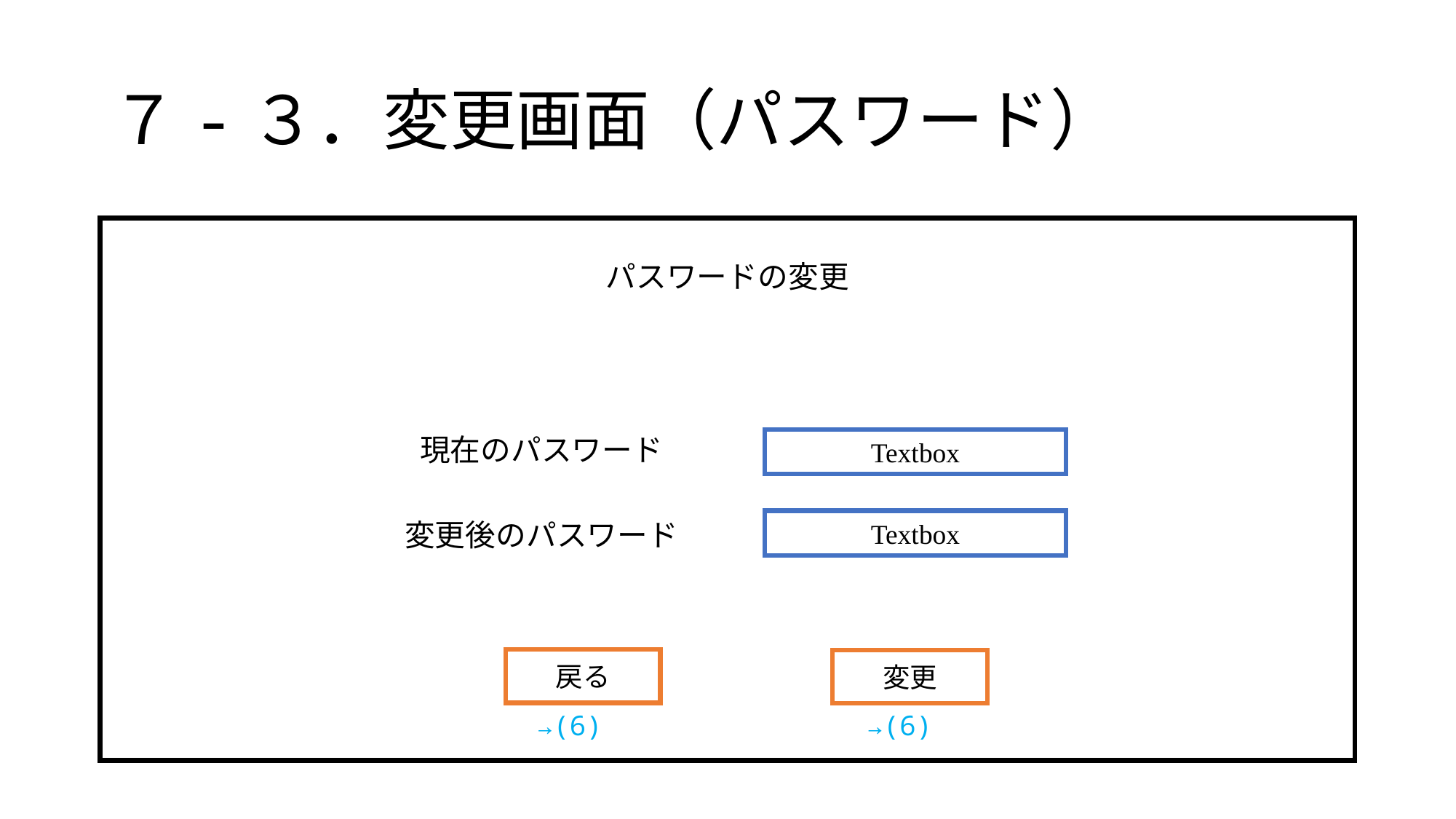

# ７-３．変更画面（パスワード）

パスワードの変更
現在のパスワード
Textbox
変更後のパスワード
Textbox
戻る
変更
→(6)
→(6)